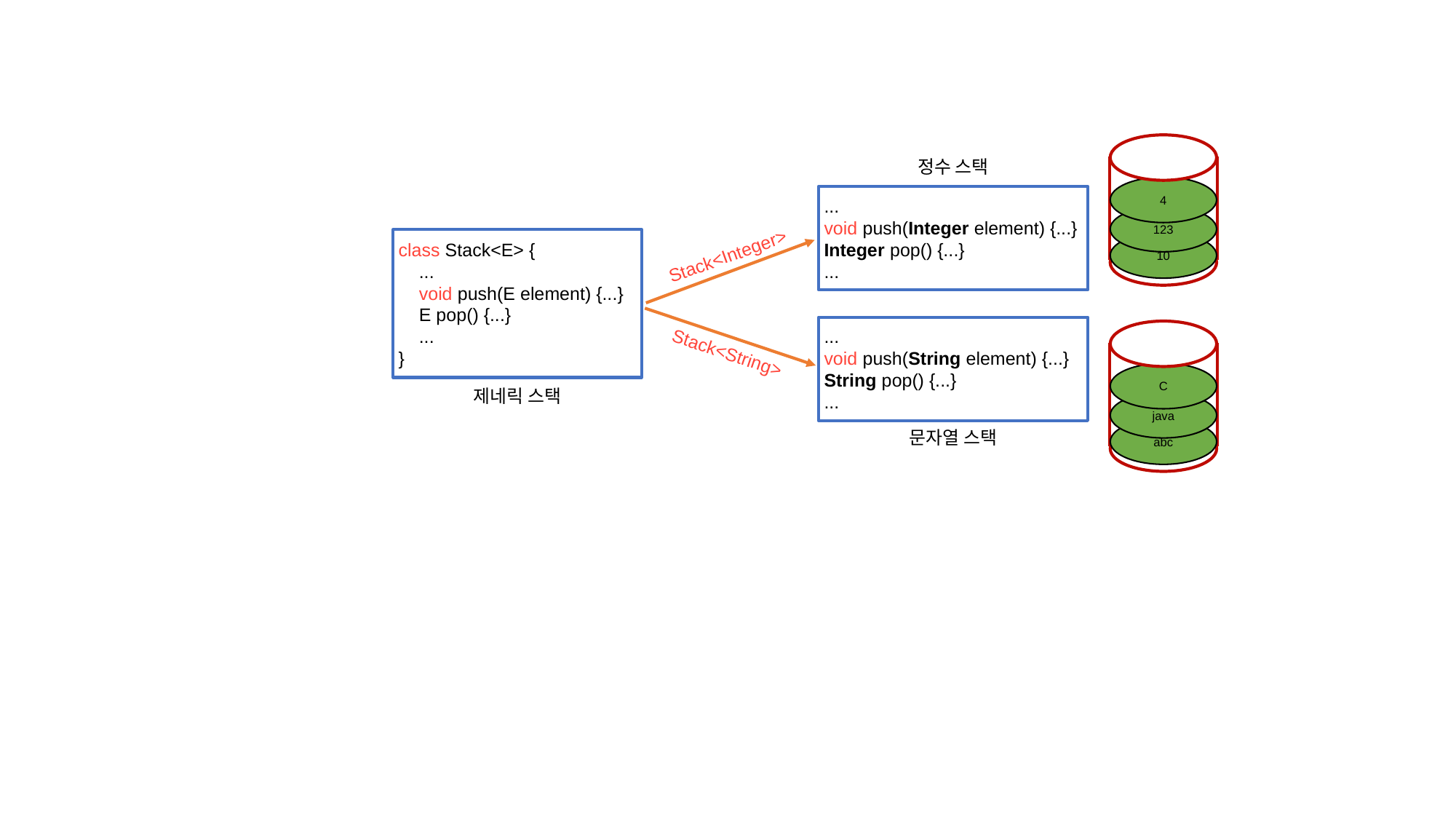

정수 스택

4
...
void push(Integer element) {...}
Integer pop() {...}
...
123
class Stack<E> {
    ...
    void push(E element) {...}
    E pop() {...}
    ...
}
10
Stack<Integer>

...
void push(String element) {...}
String pop() {...}
...

Stack<String>

C
제네릭 스택
java
abc
문자열 스택